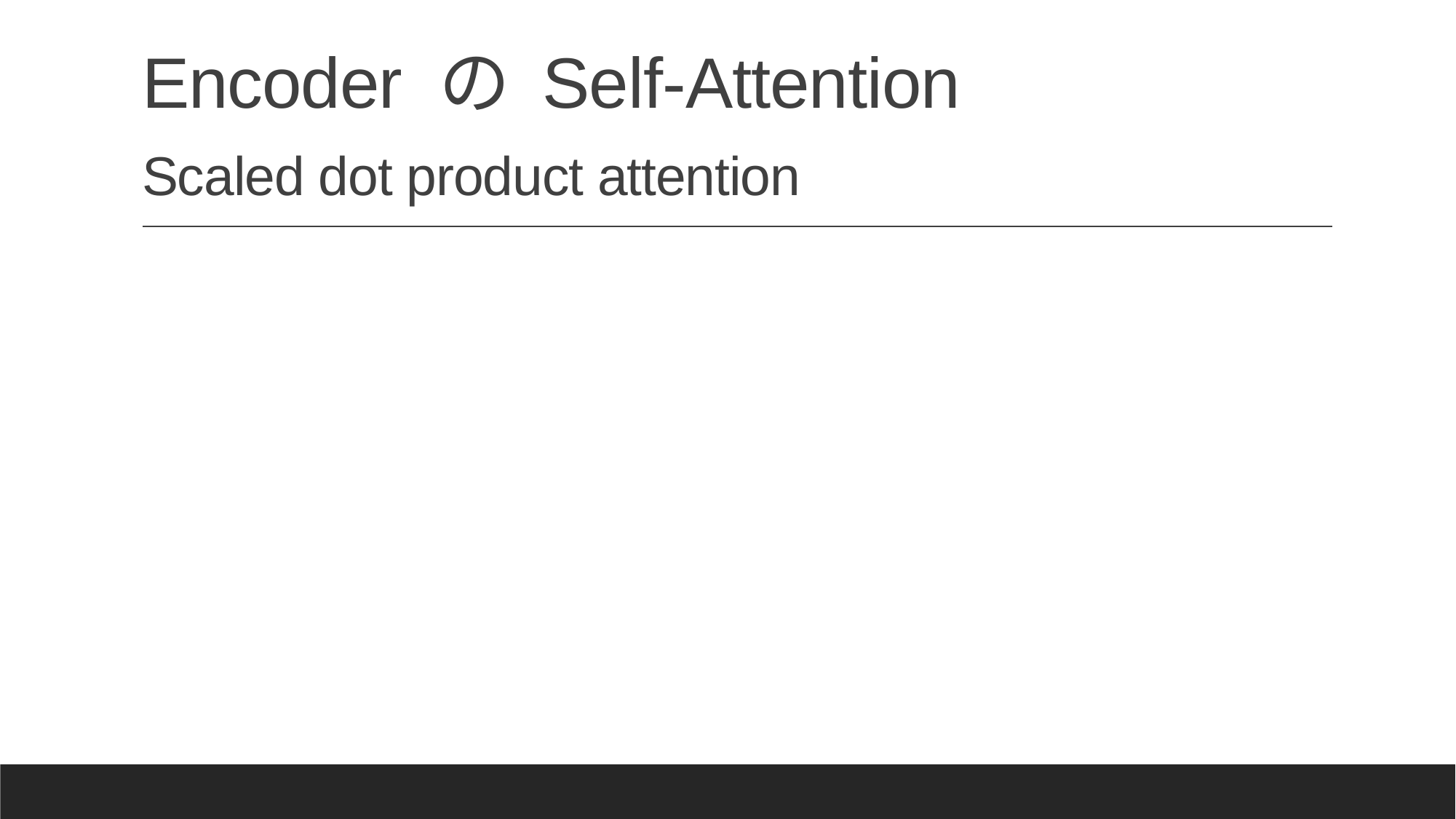

# Encoder の Self-Attention
Scaled dot product attention